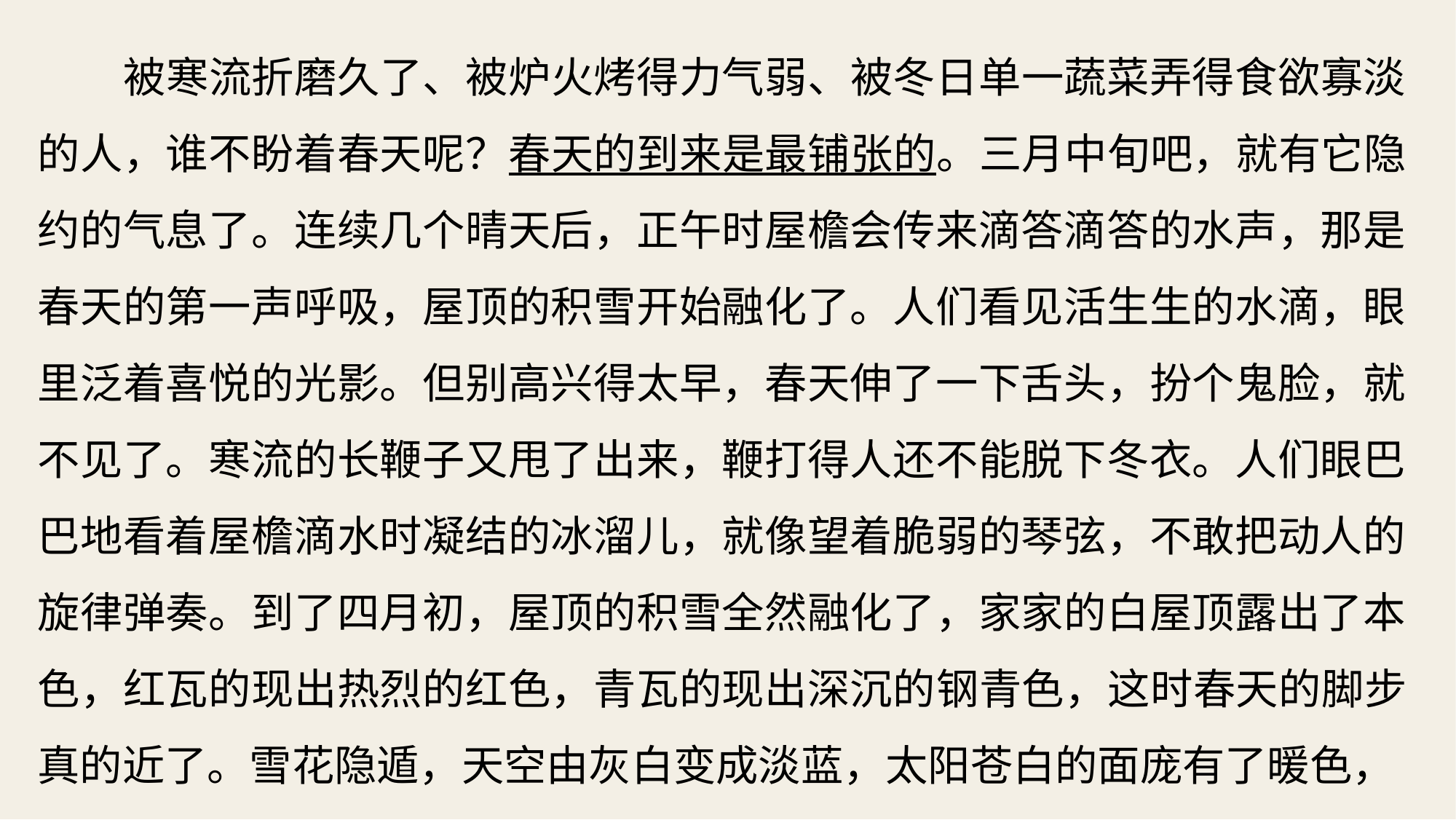

被寒流折磨久了、被炉火烤得力气弱、被冬日单一蔬菜弄得食欲寡淡的人，谁不盼着春天呢？春天的到来是最铺张的。三月中旬吧，就有它隐约的气息了。连续几个晴天后，正午时屋檐会传来滴答滴答的水声，那是春天的第一声呼吸，屋顶的积雪开始融化了。人们看见活生生的水滴，眼里泛着喜悦的光影。但别高兴得太早，春天伸了一下舌头，扮个鬼脸，就不见了。寒流的长鞭子又甩了出来，鞭打得人还不能脱下冬衣。人们眼巴巴地看着屋檐滴水时凝结的冰溜儿，就像望着脆弱的琴弦，不敢把动人的旋律弹奏。到了四月初，屋顶的积雪全然融化了，家家的白屋顶露出了本色，红瓦的现出热烈的红色，青瓦的现出深沉的钢青色，这时春天的脚步真的近了。雪花隐遁，天空由灰白变成淡蓝，太阳苍白的面庞有了暖色，